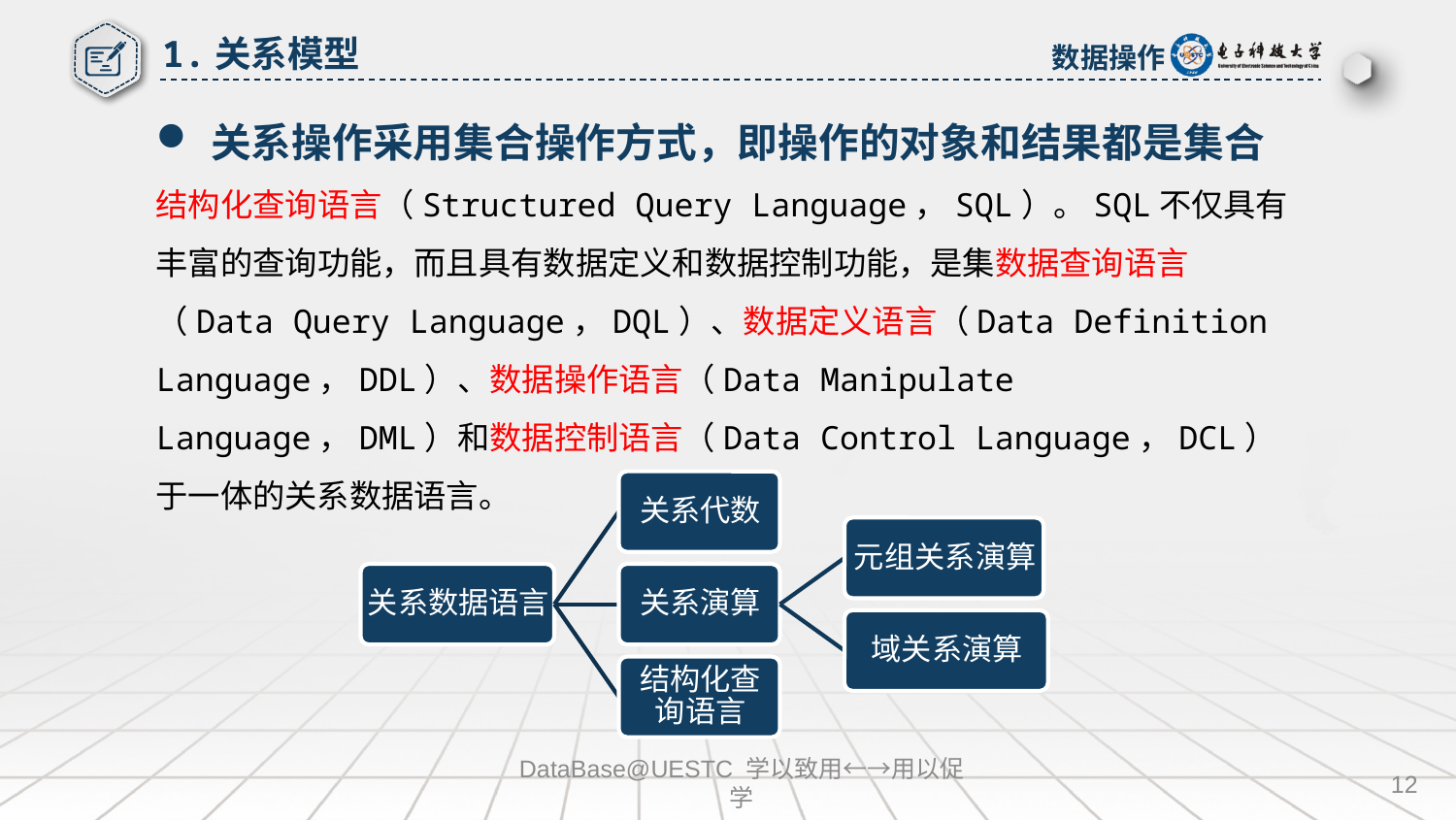

1.关系模型
数据操作
关系操作采用集合操作方式，即操作的对象和结果都是集合
结构化查询语言（Structured Query Language，SQL）。SQL不仅具有丰富的查询功能，而且具有数据定义和数据控制功能，是集数据查询语言（Data Query Language，DQL）、数据定义语言（Data Definition Language，DDL）、数据操作语言（Data Manipulate Language，DML）和数据控制语言（Data Control Language，DCL）于一体的关系数据语言。

关系数据语言

关系代数

关系演算

元组关系演算

域关系演算

结构化查询语言
DataBase@UESTC 学以致用←→用以促学
12